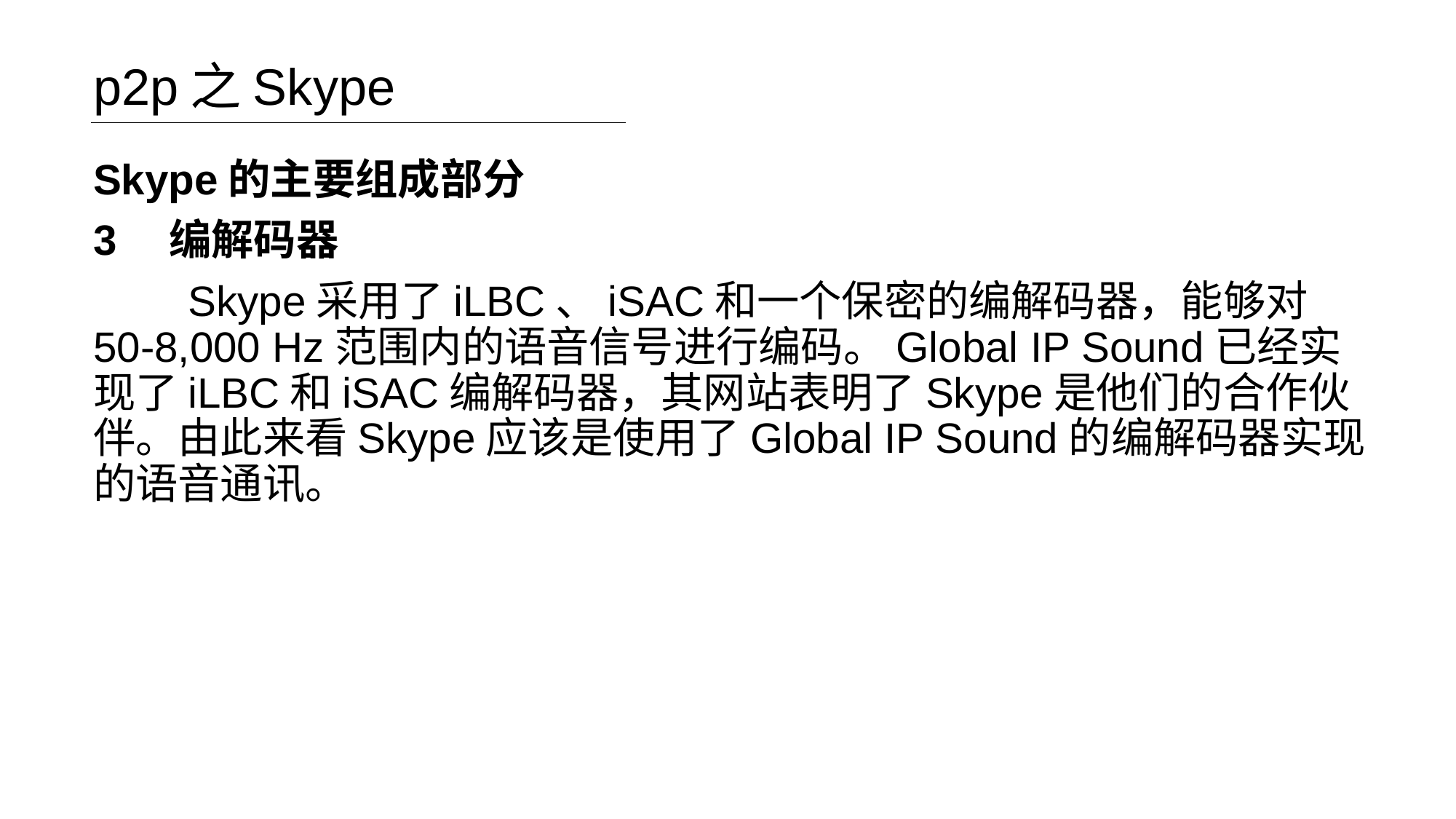

# p2p之Skype
Skype的主要组成部分
3　编解码器
　　Skype采用了iLBC、iSAC和一个保密的编解码器，能够对50-8,000 Hz范围内的语音信号进行编码。Global IP Sound已经实现了iLBC和iSAC编解码器，其网站表明了Skype是他们的合作伙伴。由此来看Skype应该是使用了Global IP Sound的编解码器实现的语音通讯。